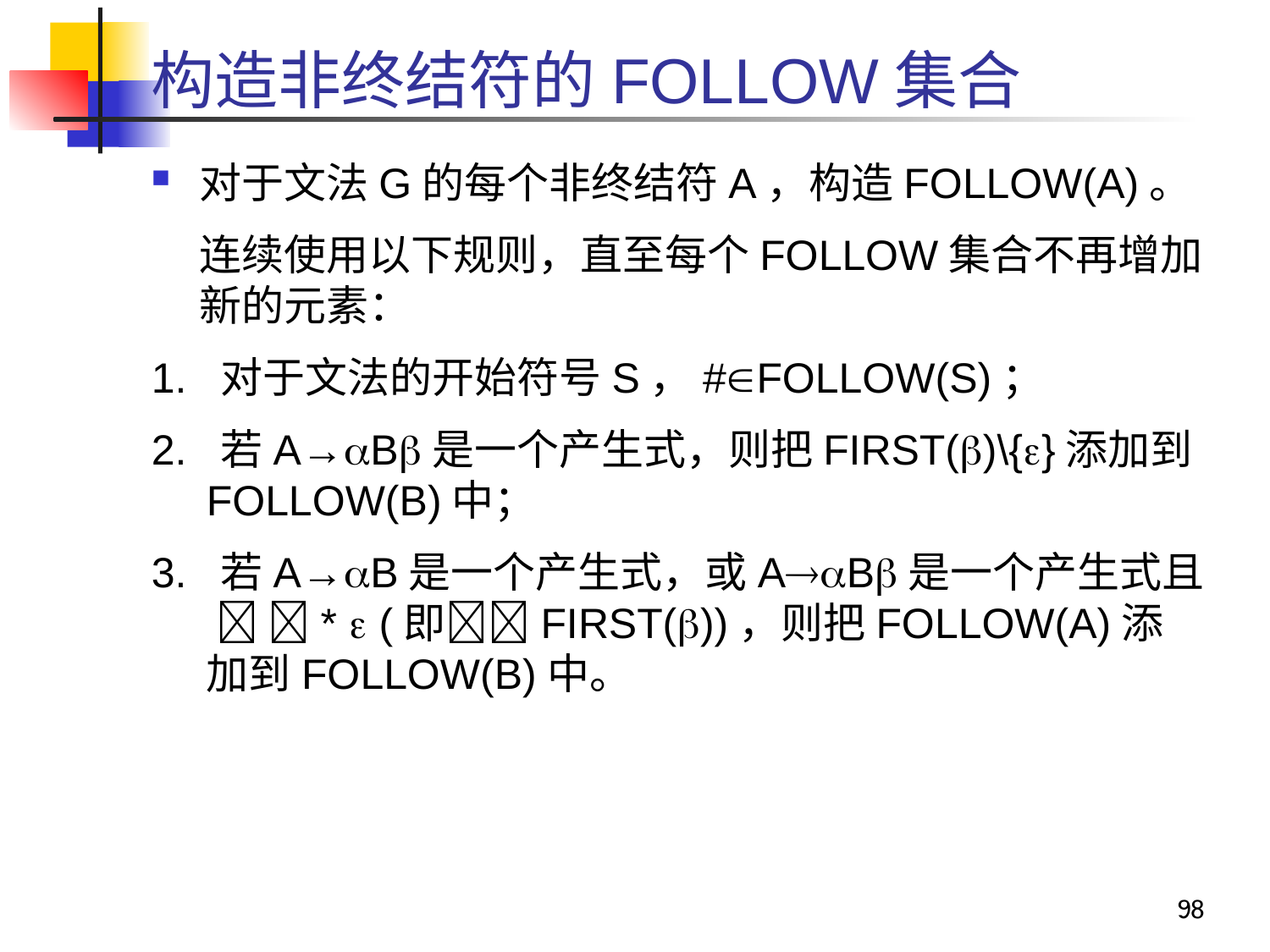

# 构造非终结符的FOLLOW集合
对于文法G的每个非终结符A，构造FOLLOW(A)。
	连续使用以下规则，直至每个FOLLOW集合不再增加新的元素：
1.  对于文法的开始符号S，#∈FOLLOW(S)；
2.  若A→αBβ是一个产生式，则把FIRST(β)\{ε}添加到FOLLOW(B)中；
3.  若A→αB是一个产生式，或A→αBβ是一个产生式且  β ⇒* ε (即ε∈FIRST(β))，则把FOLLOW(A)添加到FOLLOW(B)中。

98